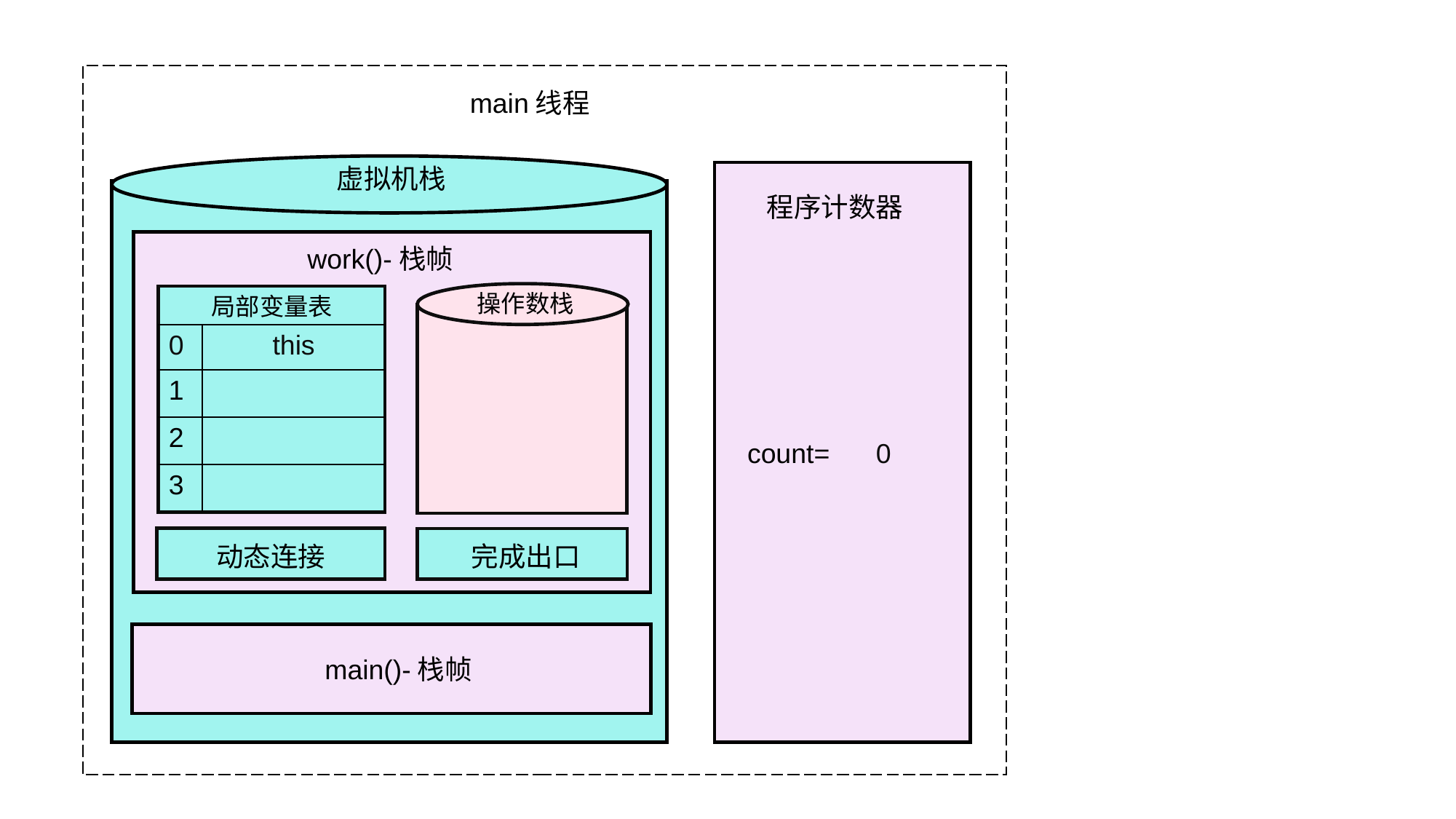

main线程

虚拟机栈

程序计数器

work()-栈帧
操作数栈

局部变量表

| 0 | this |
| --- | --- |
| 1 |  |
| 2 |  |
| 3 |  |
0
count=

动态连接
完成出口

main()-栈帧